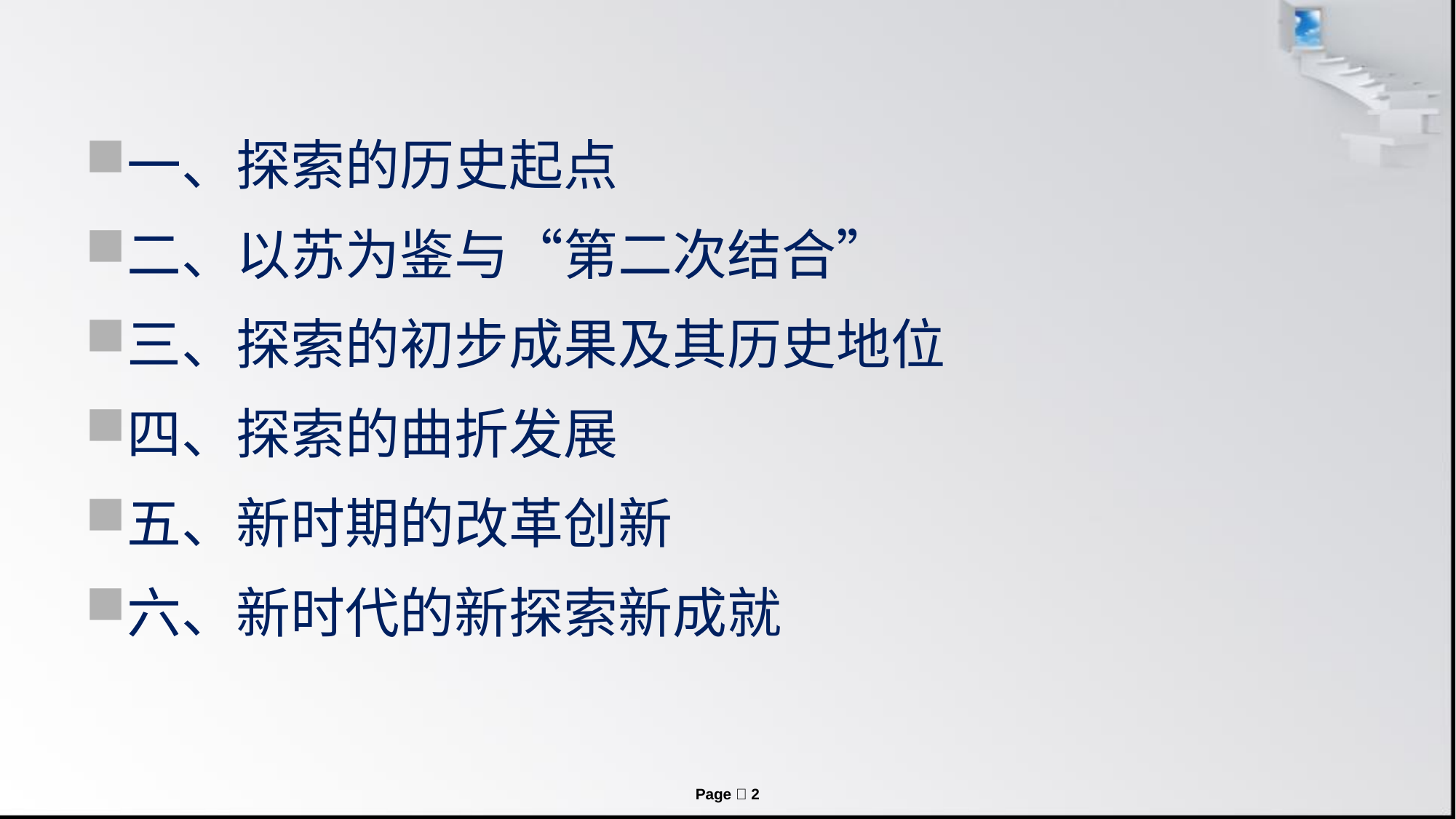

#
一、探索的历史起点
二、以苏为鉴与“第二次结合”
三、探索的初步成果及其历史地位
四、探索的曲折发展
五、新时期的改革创新
六、新时代的新探索新成就